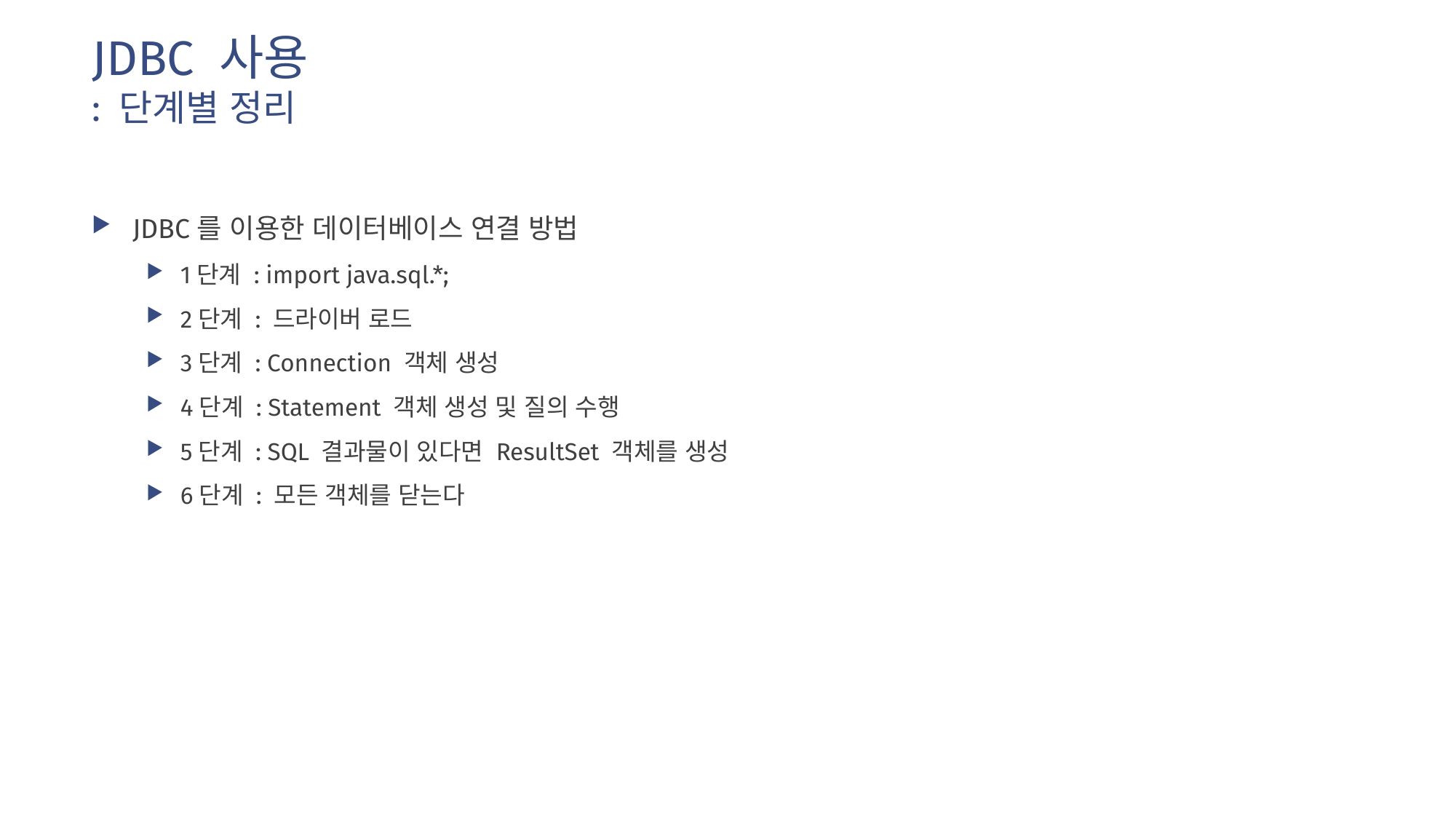

# JDBC 사용 : 단계별 정리

JDBC를 이용한 데이터베이스 연결 방법
1단계 : import java.sql.*;
2단계 : 드라이버 로드
3단계 : Connection 객체 생성
4단계 : Statement 객체 생성 및 질의 수행
5단계 : SQL 결과물이 있다면 ResultSet 객체를 생성
6단계 : 모든 객체를 닫는다